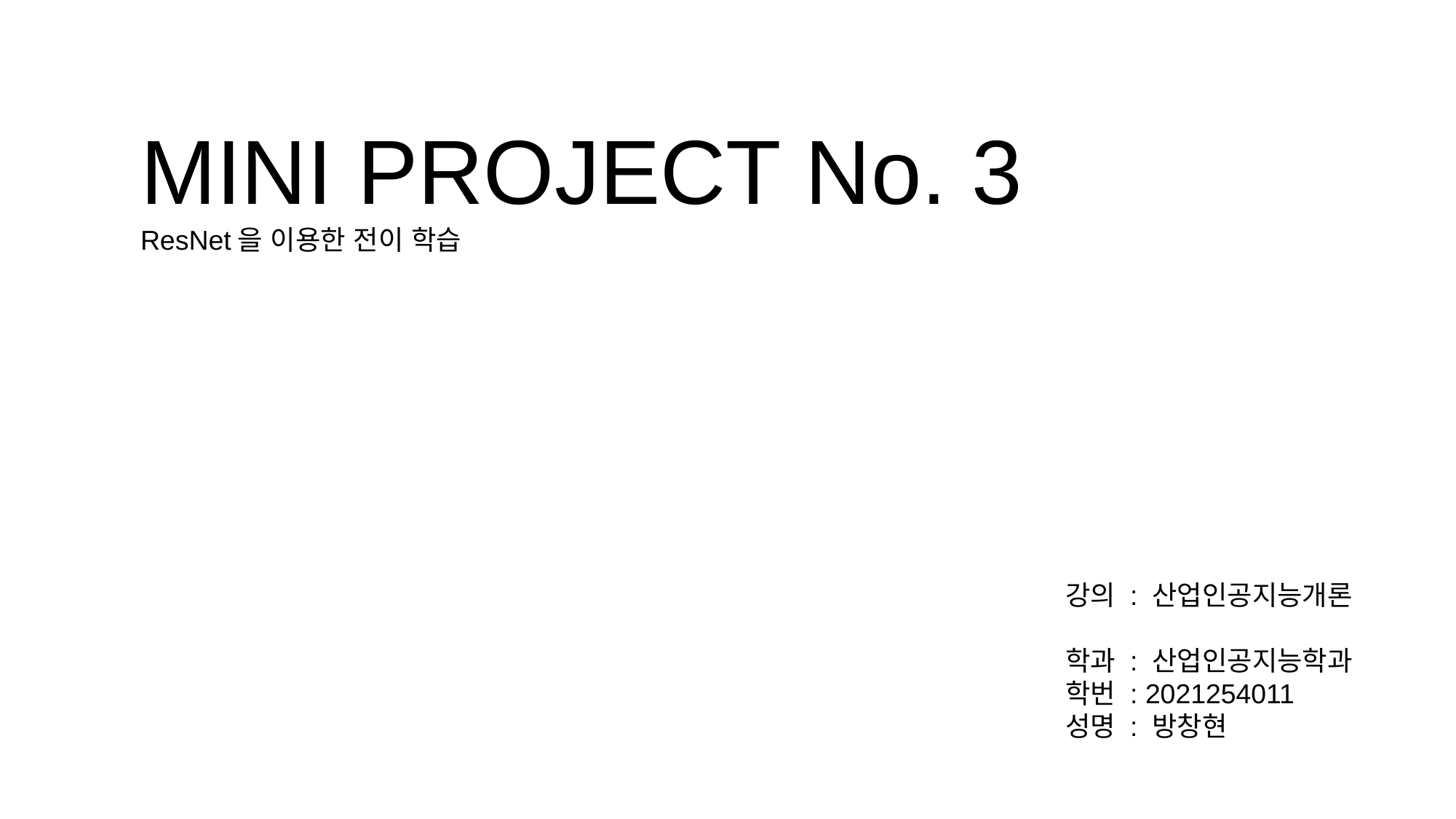

MINI PROJECT No. 3
ResNet을 이용한 전이 학습
강의 : 산업인공지능개론

학과 : 산업인공지능학과
학번 : 2021254011
성명 : 방창현